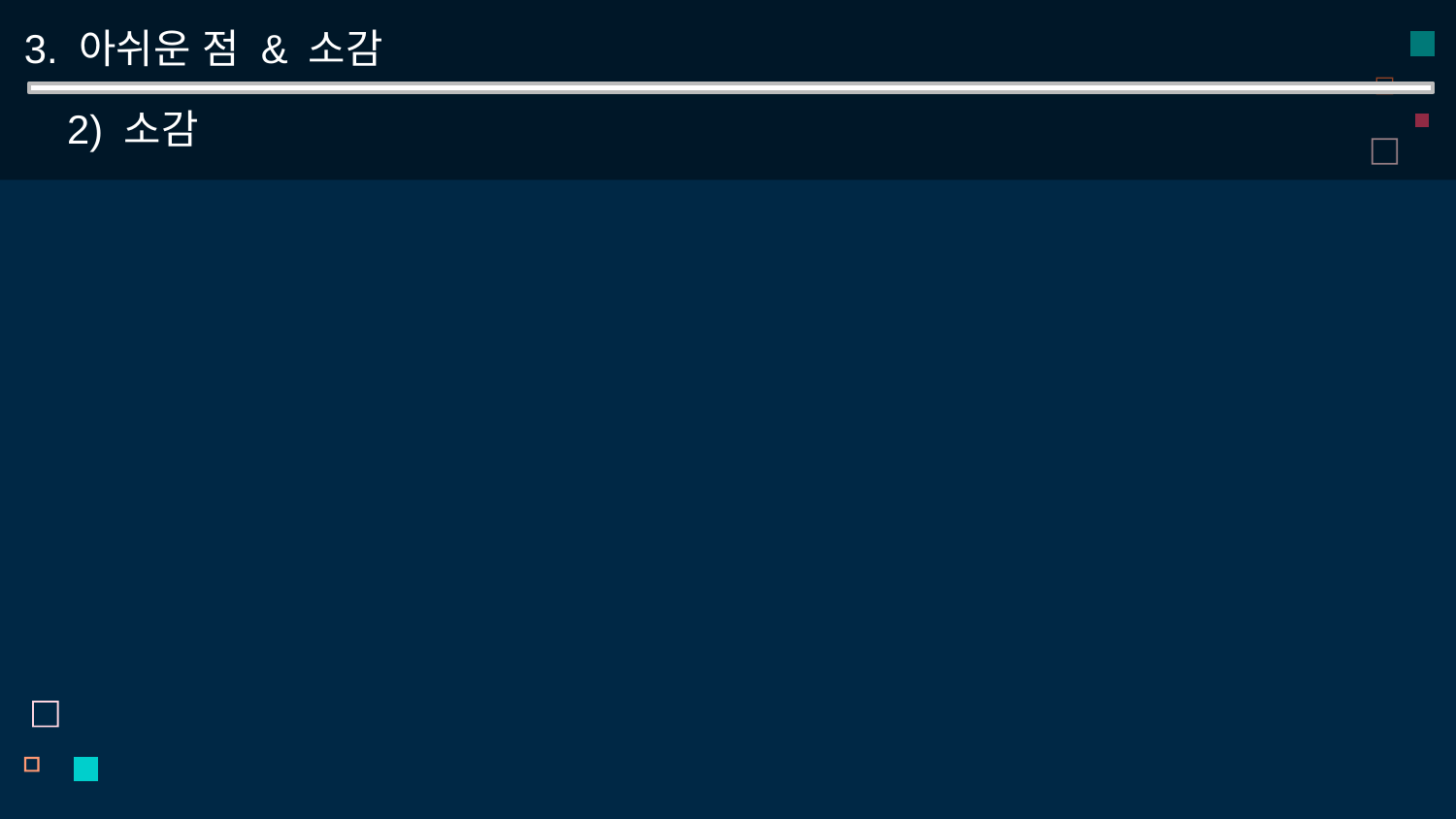

3. 아쉬운 점 & 소감

2) 소감